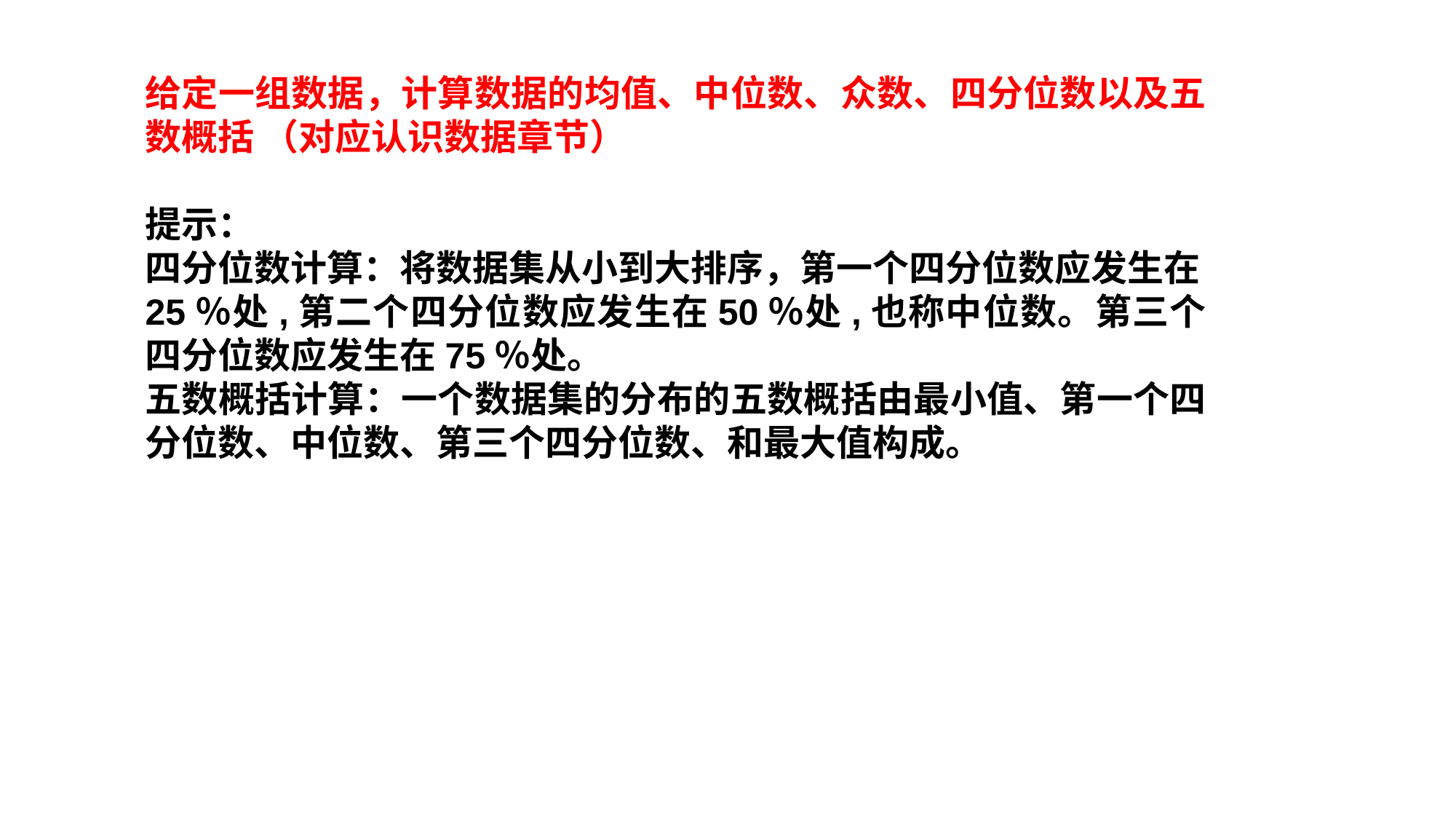

给定一组数据，计算数据的均值、中位数、众数、四分位数以及五数概括 （对应认识数据章节）

提示：
四分位数计算：将数据集从小到大排序，第一个四分位数应发生在25％处,第二个四分位数应发生在50％处,也称中位数。第三个四分位数应发生在75％处。
五数概括计算：一个数据集的分布的五数概括由最小值、第一个四分位数、中位数、第三个四分位数、和最大值构成。